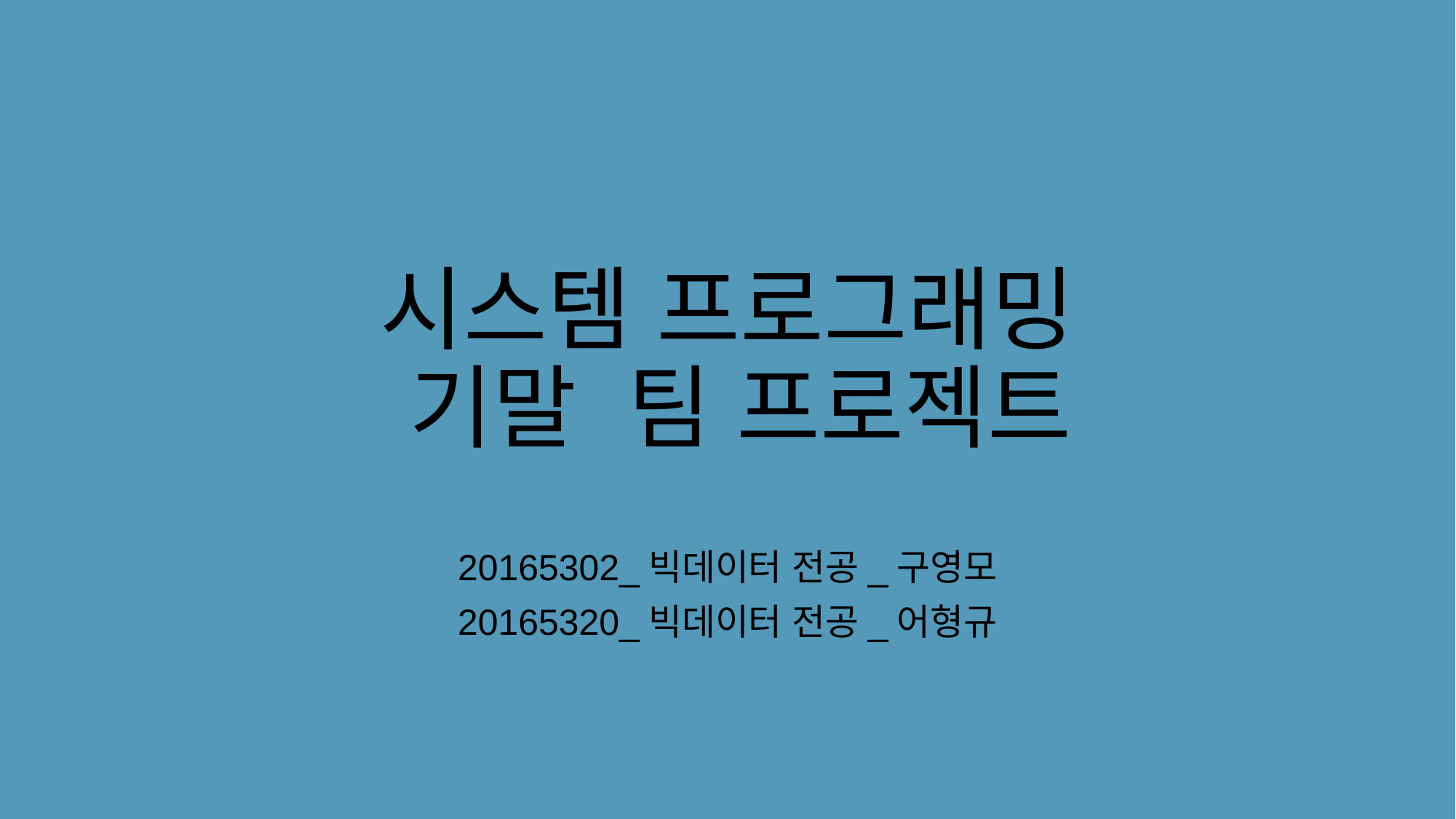

# 시스템 프로그래밍 기말  팀 프로젝트
20165302_빅데이터 전공_구영모
20165320_빅데이터 전공_어형규